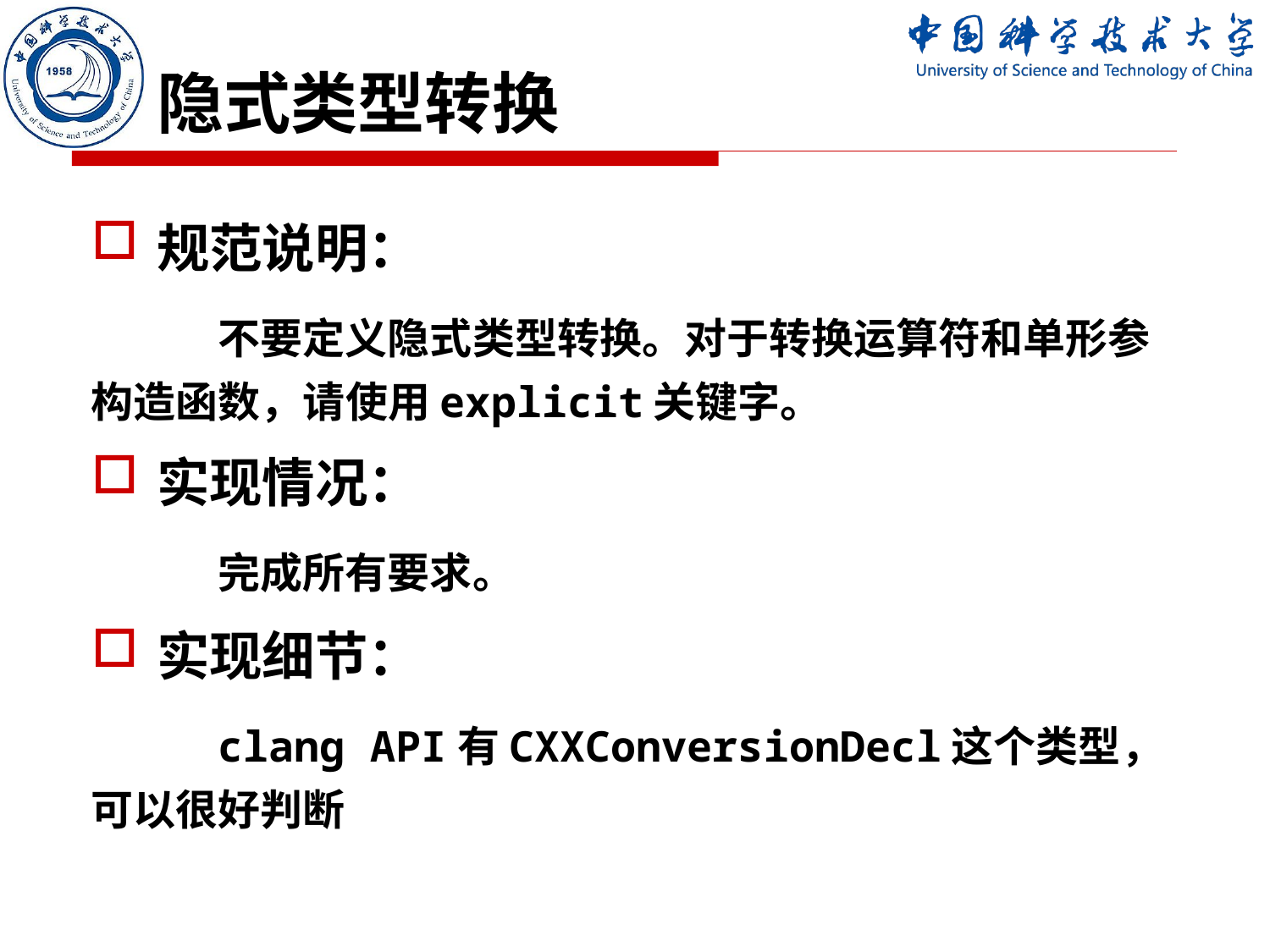

# 隐式类型转换
规范说明：
	不要定义隐式类型转换。对于转换运算符和单形参构造函数，请使用explicit关键字。
实现情况：
	完成所有要求。
实现细节：
	clang API有CXXConversionDecl这个类型，可以很好判断

13